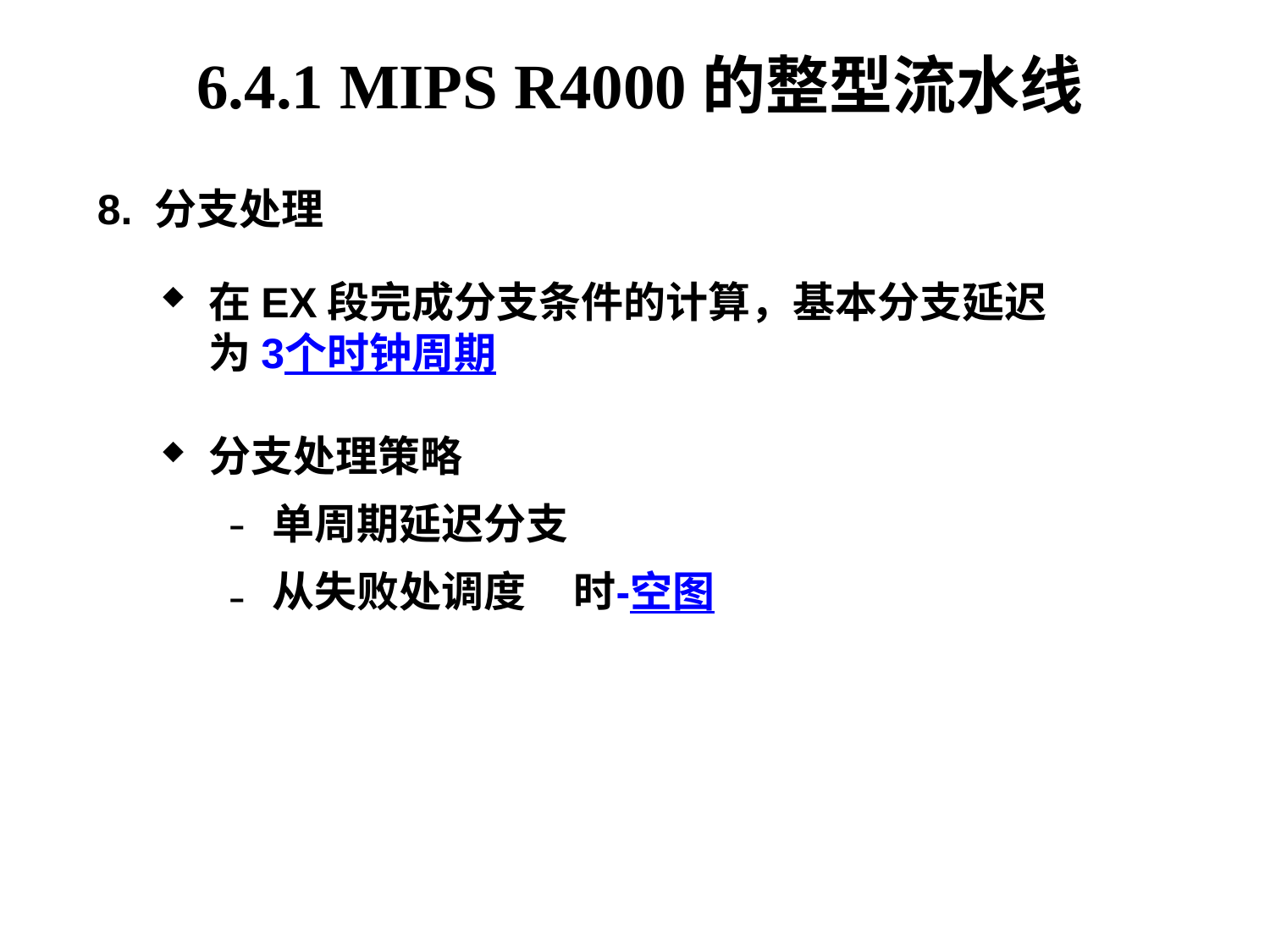

6.4.1 MIPS R4000的整型流水线
8. 分支处理
在EX段完成分支条件的计算，基本分支延迟为3个时钟周期
分支处理策略
单周期延迟分支
从失败处调度     时-空图